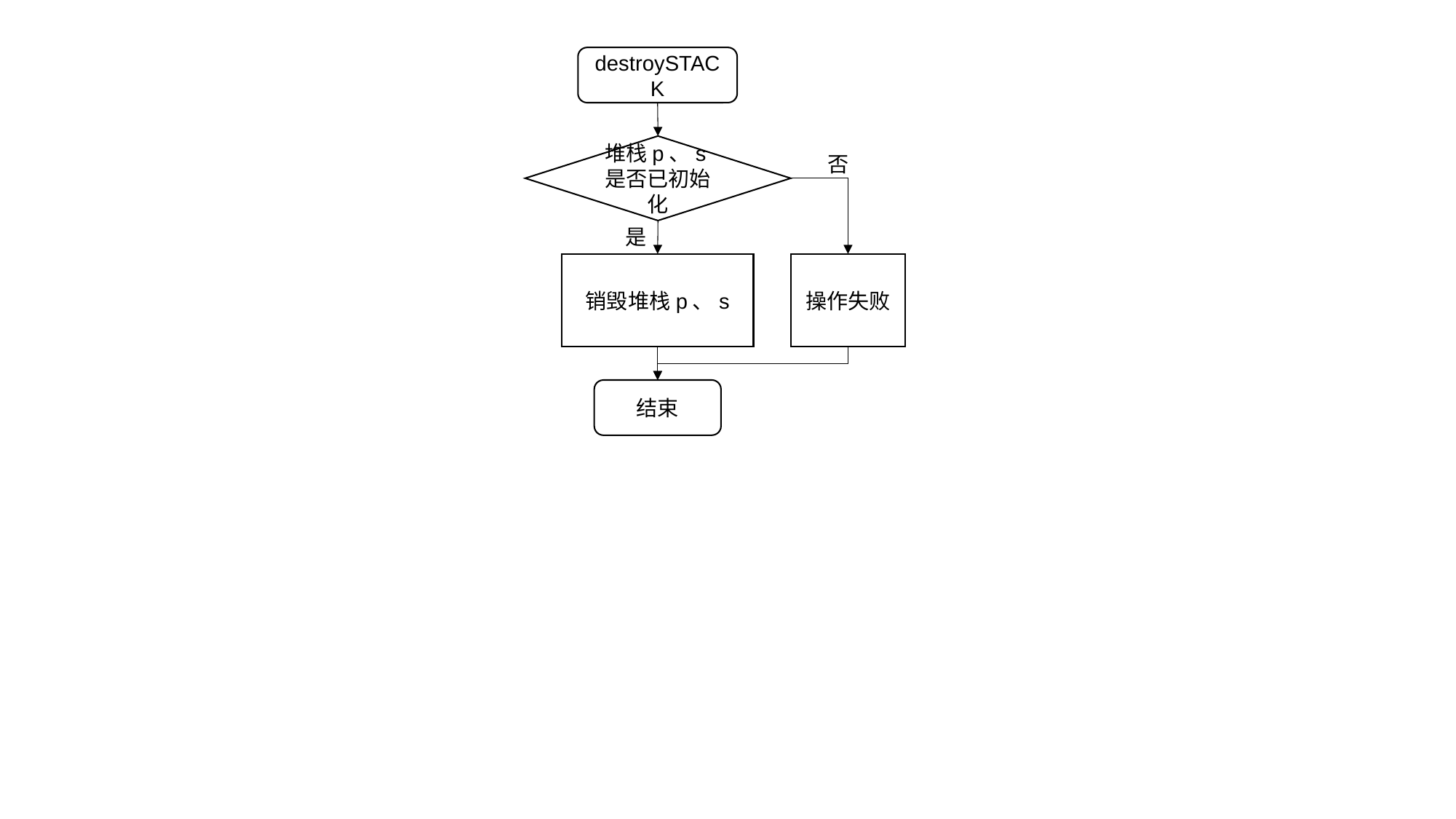

destroySTACK
堆栈p、s是否已初始化
否
是
销毁堆栈p、s
操作失败
结束